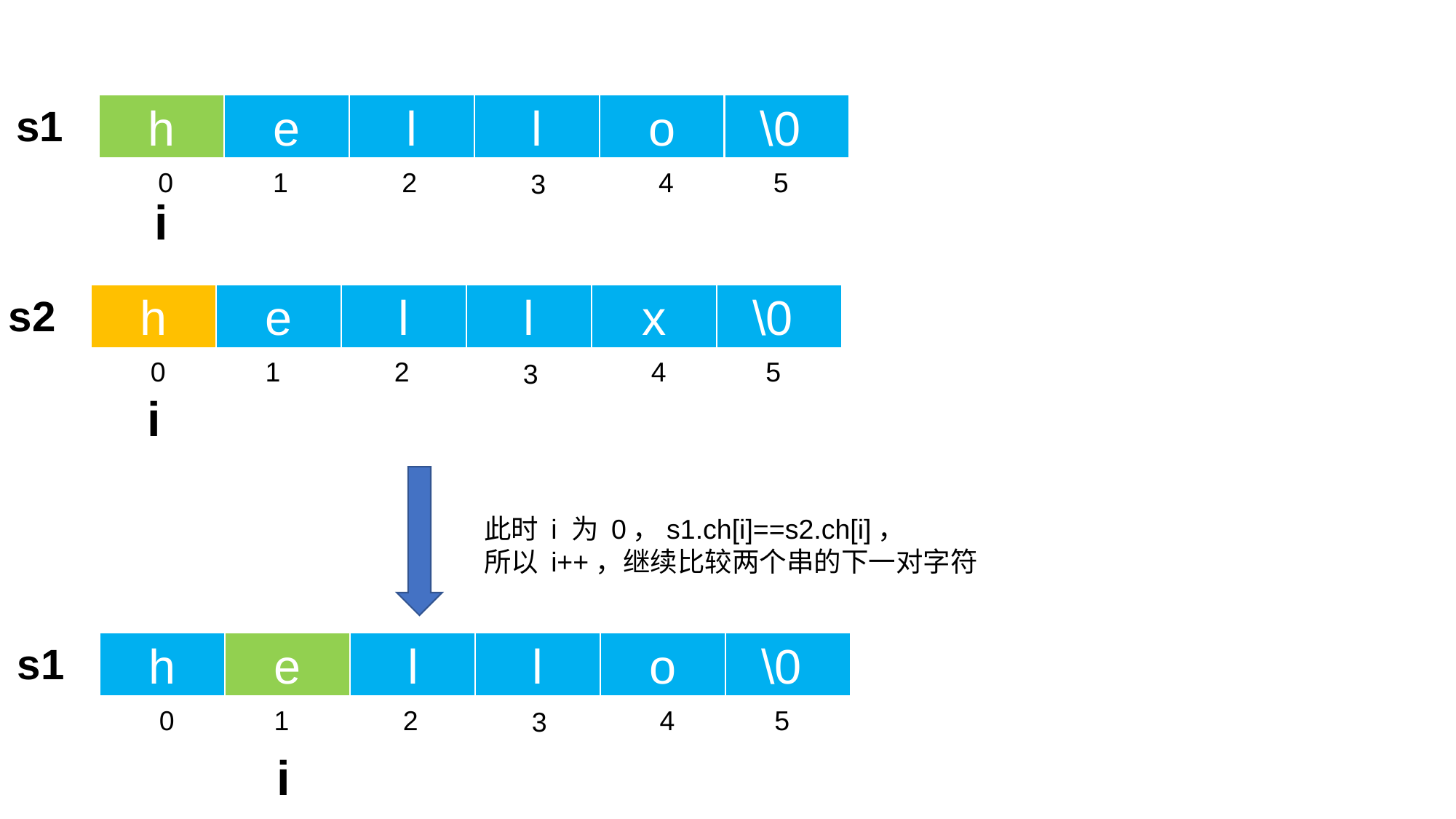

s1
h
e
l
l
o
\0
0
1
2
4
5
3
i
s2
h
e
l
l
x
\0
0
1
2
4
5
3
i

此时 i 为 0，s1.ch[i]==s2.ch[i]，
所以 i++，继续比较两个串的下一对字符
s1
h
e
l
l
o
\0
0
1
2
4
5
3
i
s2
h
e
l
l
x
\0
0
1
2
4
5
3
i

此时 i 为 1，s1.ch[i]==s2.ch[i]，
所以 i++，继续比较两个串的下一对字符
s1
h
e
l
l
o
\0
0
1
2
4
5
3
i
s2
h
e
l
l
x
\0
0
1
2
4
5
3
i

此时 i 为 2，s1.ch[i]==s2.ch[i]，
所以 i++，继续比较两个串的下一对字符
s1
h
e
l
l
o
\0
0
1
2
4
5
3
i
s2
h
e
l
l
x
\0
0
1
2
4
5
3
i

此时 i 为 3，s1.ch[i]==s2.ch[i]，
所以 i++，继续比较两个串的下一对字符
s1
h
e
l
l
o
\0
0
1
2
4
5
3
i
s2
h
e
l
l
x
\0
0
1
2
4
5
3
i

此时 i 为 4，s1.ch[i]=‘o’ != s2.ch[i]=‘x’，
所以返回 s1.ch[i]-s2.ch[i]。
因为 ‘o’ 字符的 ASCII 码值是 79；’x’ 字符的 ASCII 码值是 88，
所以 79-88=-9，返回的是一个负数，所以串 s2 更大
-9